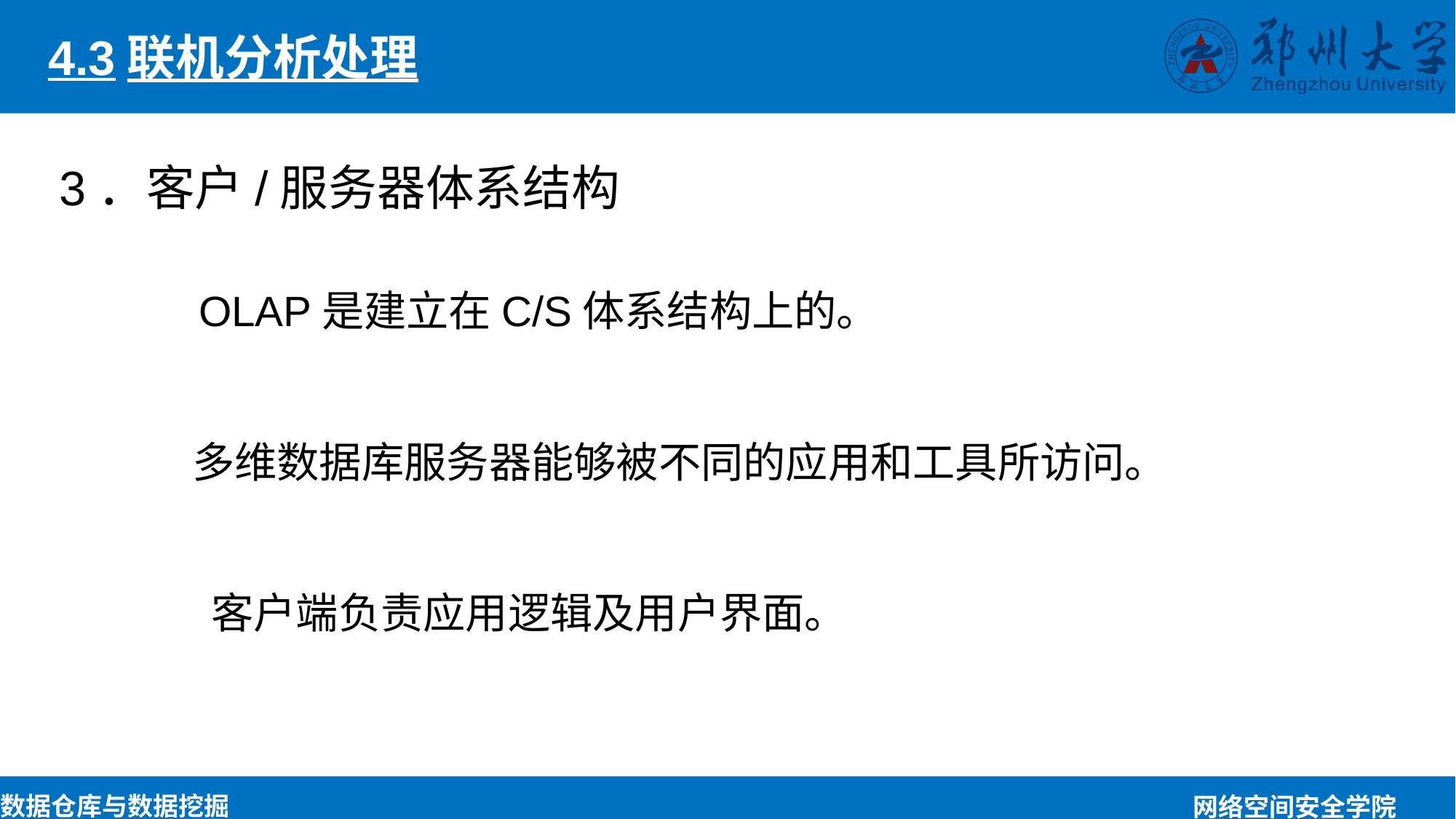

4.3联机分析处理
3．客户/服务器体系结构
   OLAP是建立在C/S体系结构上的。

  多维数据库服务器能够被不同的应用和工具所访问。

    客户端负责应用逻辑及用户界面。